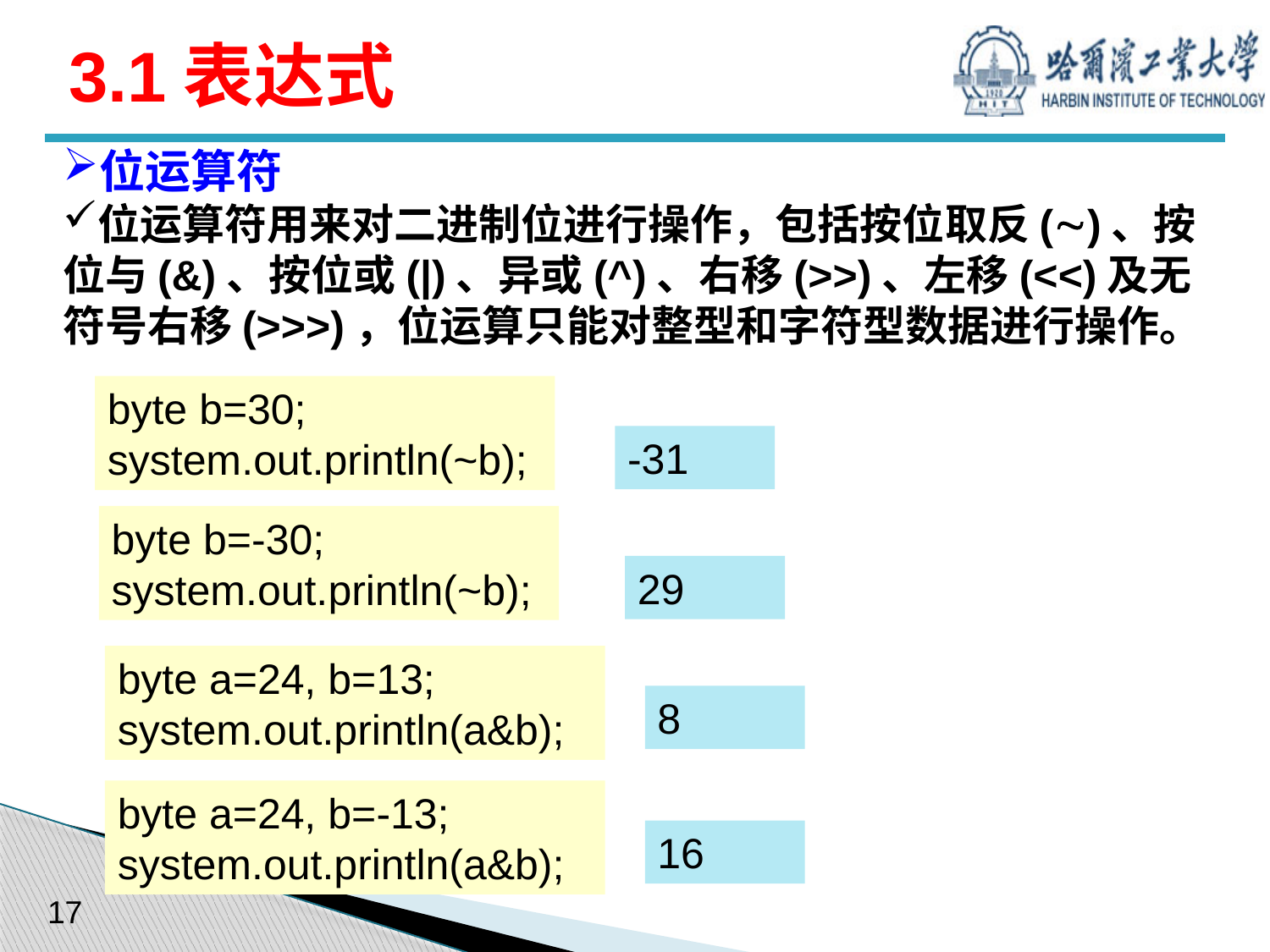

# 3.1表达式
位运算符
位运算符用来对二进制位进行操作，包括按位取反(∼)、按位与(&)、按位或(|)、异或(^)、右移(>>)、左移(<<)及无符号右移(>>>)，位运算只能对整型和字符型数据进行操作。
byte b=30;
system.out.println(~b);
-31
byte b=-30;
system.out.println(~b);
29
byte a=24, b=13;
system.out.println(a&b);
8
byte a=24, b=-13;
system.out.println(a&b);
16